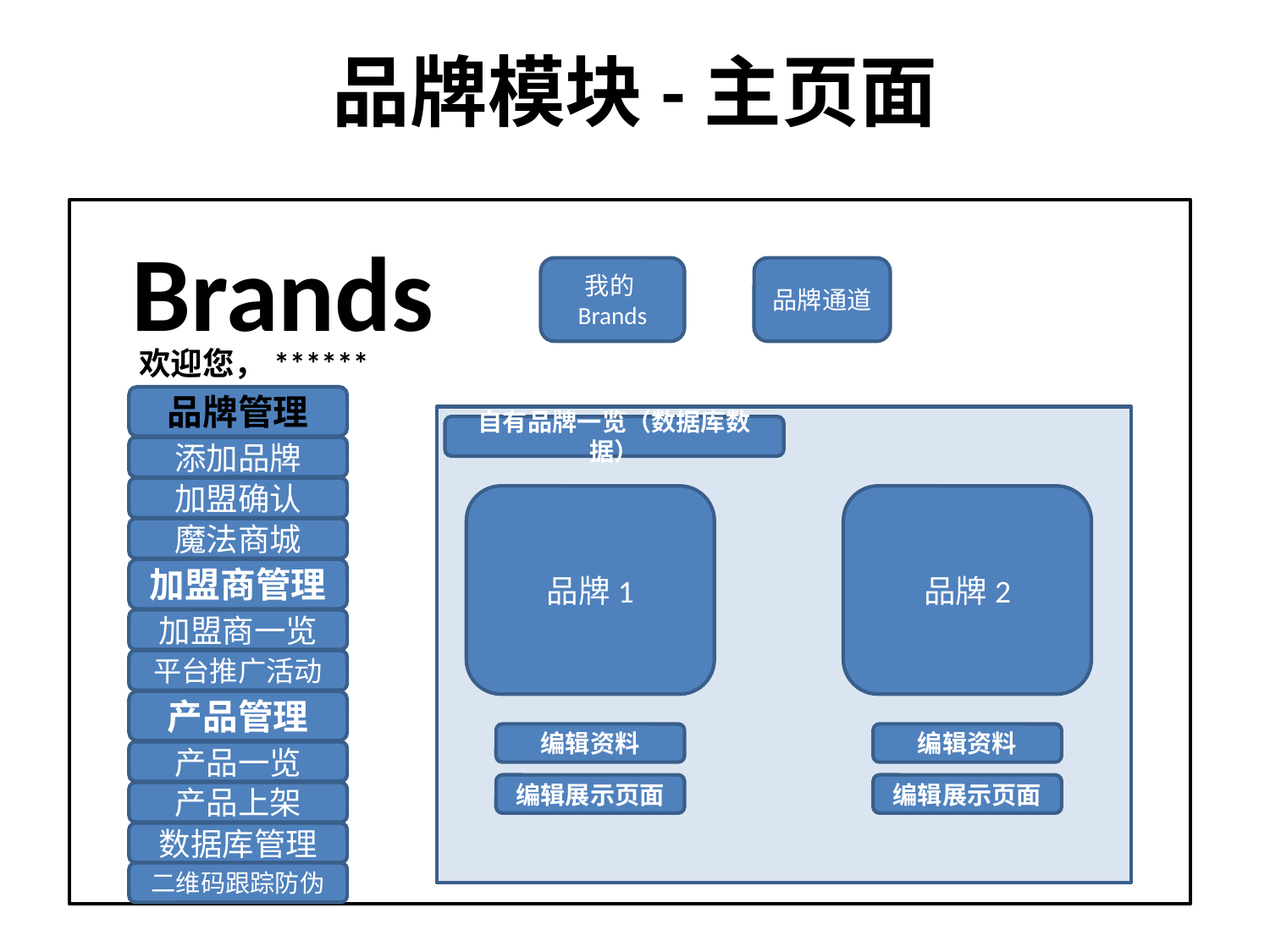

# 品牌模块-主页面

Brands
我的Brands
品牌通道
欢迎您，******
品牌管理

自有品牌一览（数据库数据）
添加品牌
加盟确认
品牌1
品牌2
魔法商城
加盟商管理
加盟商一览
平台推广活动
产品管理
编辑资料
编辑资料
产品一览
编辑展示页面
编辑展示页面
产品上架
数据库管理
二维码跟踪防伪